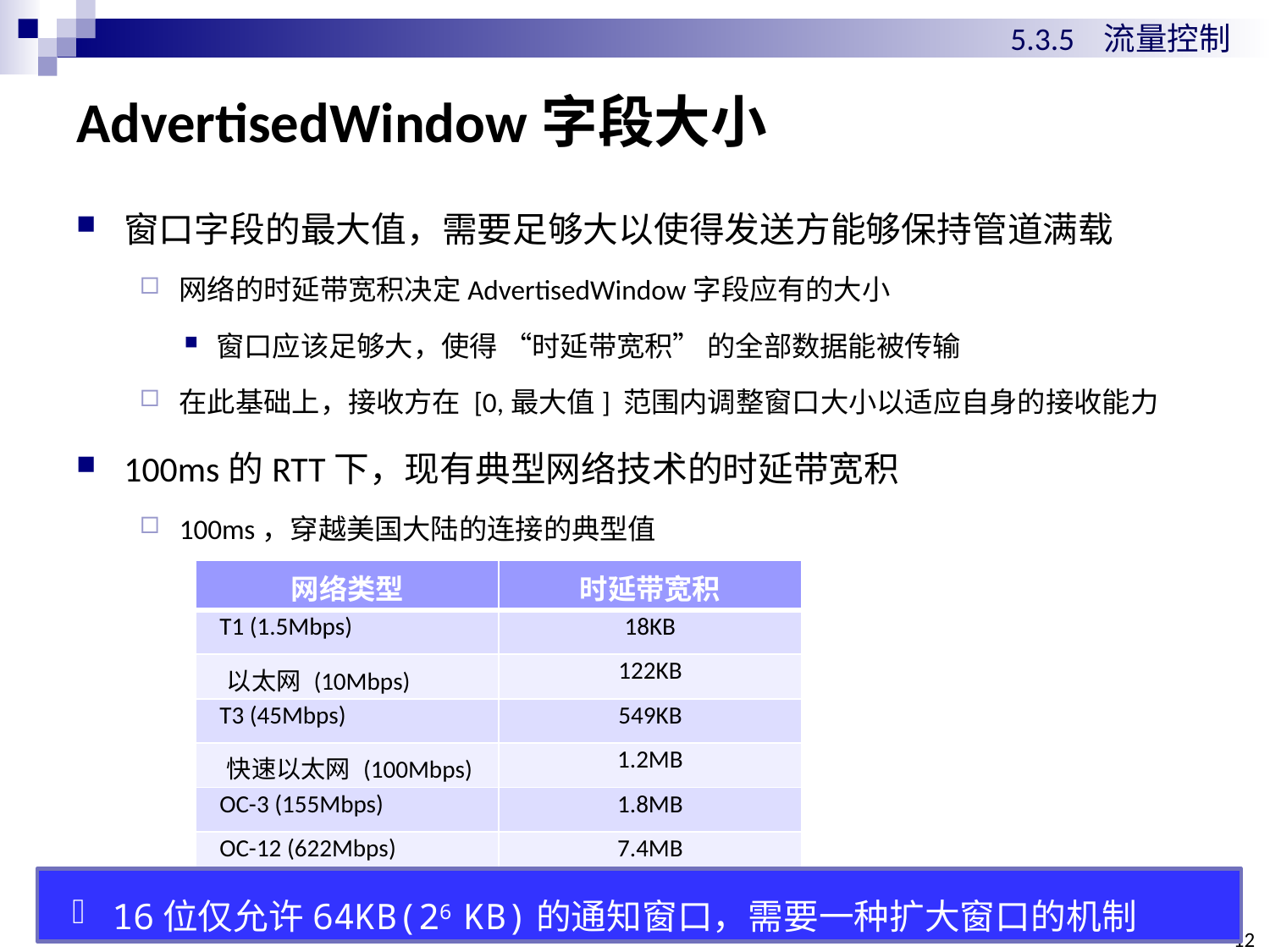

5.3.5   流量控制
# AdvertisedWindow字段大小
窗口字段的最大值，需要足够大以使得发送方能够保持管道满载
网络的时延带宽积决定AdvertisedWindow字段应有的大小
窗口应该足够大，使得 “时延带宽积” 的全部数据能被传输
在此基础上，接收方在 [0,最大值] 范围内调整窗口大小以适应自身的接收能力
100ms的RTT下，现有典型网络技术的时延带宽积
100ms，穿越美国大陆的连接的典型值
| 网络类型 | 时延带宽积 |
| --- | --- |
| T1 (1.5Mbps) | 18KB |
| 以太网 (10Mbps) | 122KB |
| T3 (45Mbps) | 549KB |
| 快速以太网 (100Mbps) | 1.2MB |
| OC-3 (155Mbps) | 1.8MB |
| OC-12 (622Mbps) | 7.4MB |
16位仅允许64KB(26 KB)的通知窗口，需要一种扩大窗口的机制
12